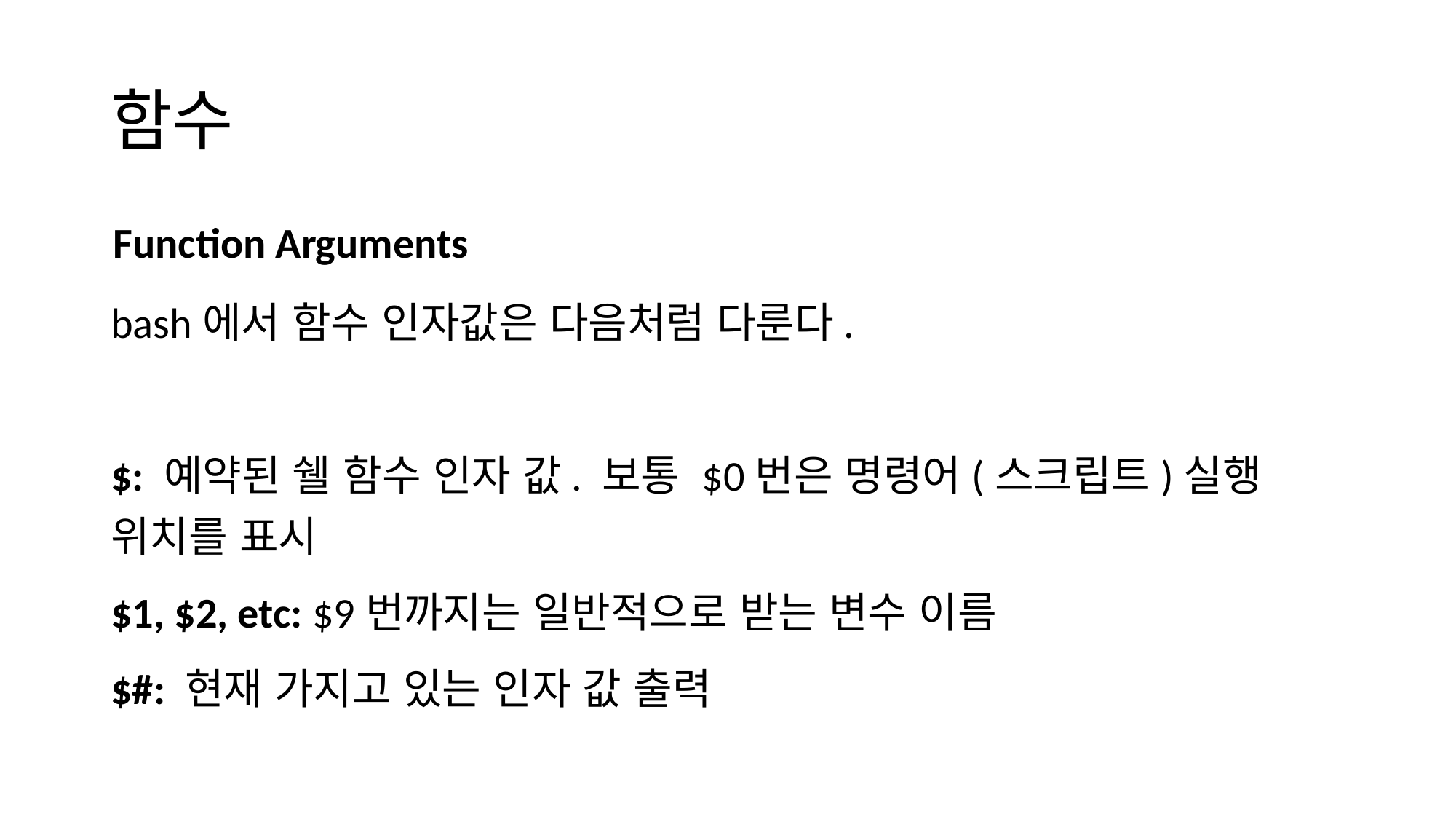

# 함수
Function Arguments
bash에서 함수 인자값은 다음처럼 다룬다.

$: 예약된 쉘 함수 인자 값. 보통 $0번은 명령어(스크립트)실행 위치를 표시
$1, $2, etc: $9번까지는 일반적으로 받는 변수 이름
$#: 현재 가지고 있는 인자 값 출력